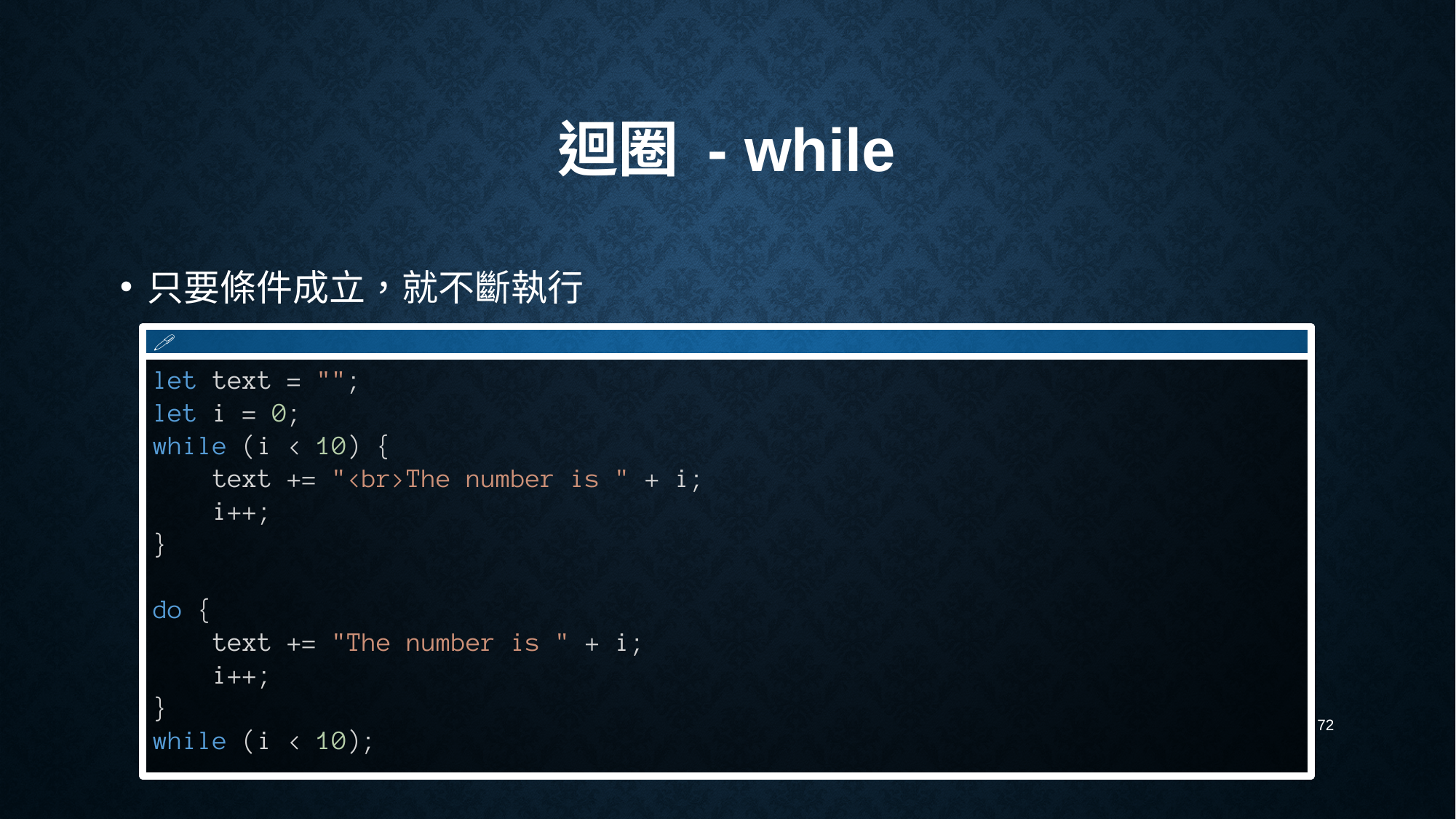

# 迴圈 - while
只要條件成立，就不斷執行
🖊
let text = "";
let i = 0;
while (i < 10) {
    text += "<br>The number is " + i;
    i++;
}

do {
    text += "The number is " + i;
    i++;
}
while (i < 10);

72